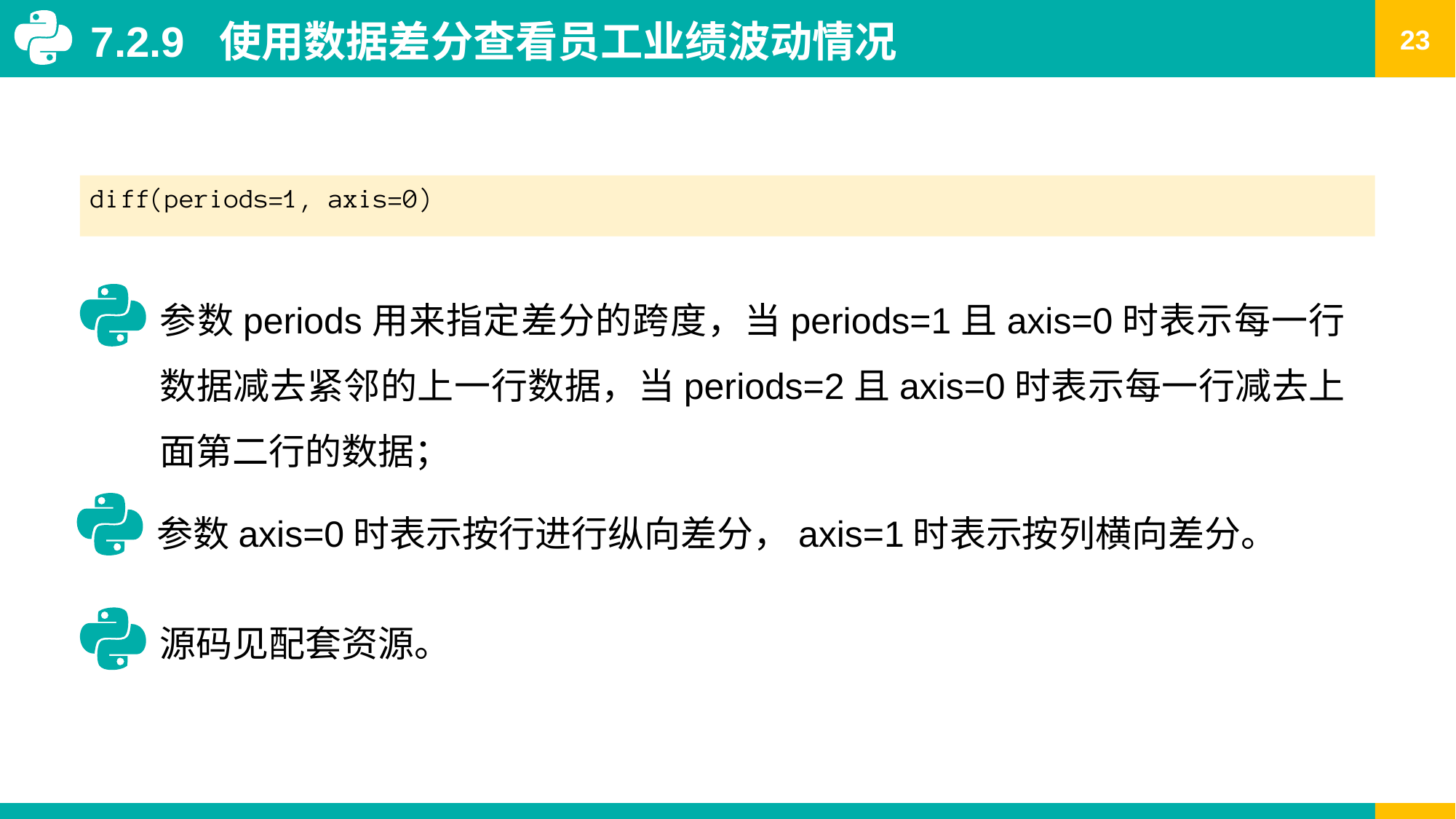

7.2.9  使用数据差分查看员工业绩波动情况
diff(periods=1, axis=0)
参数periods用来指定差分的跨度，当periods=1且axis=0时表示每一行数据减去紧邻的上一行数据，当periods=2且axis=0时表示每一行减去上面第二行的数据；

参数axis=0时表示按行进行纵向差分，axis=1时表示按列横向差分。

源码见配套资源。